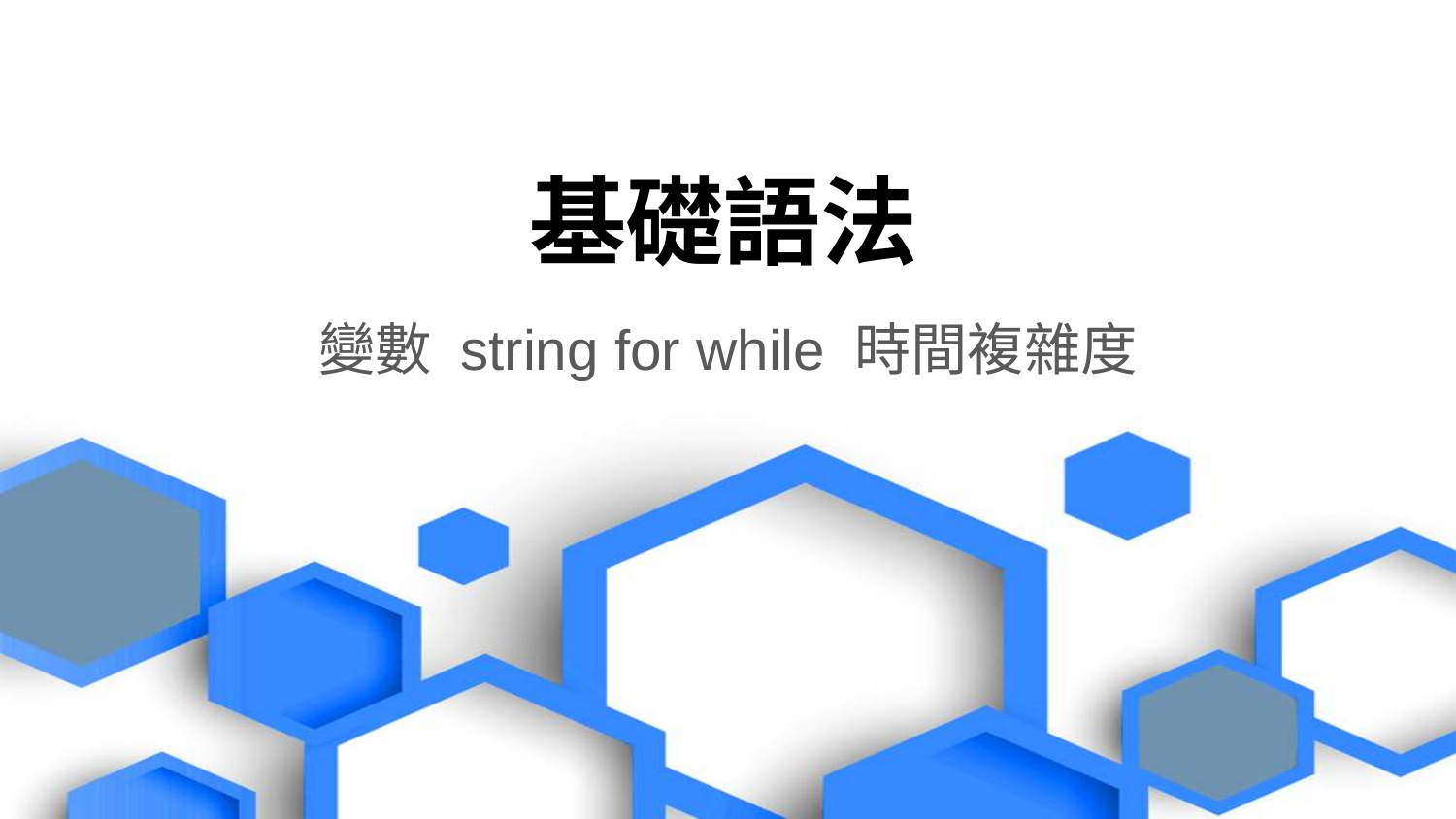

# 基礎語法
變數 string for while 時間複雜度